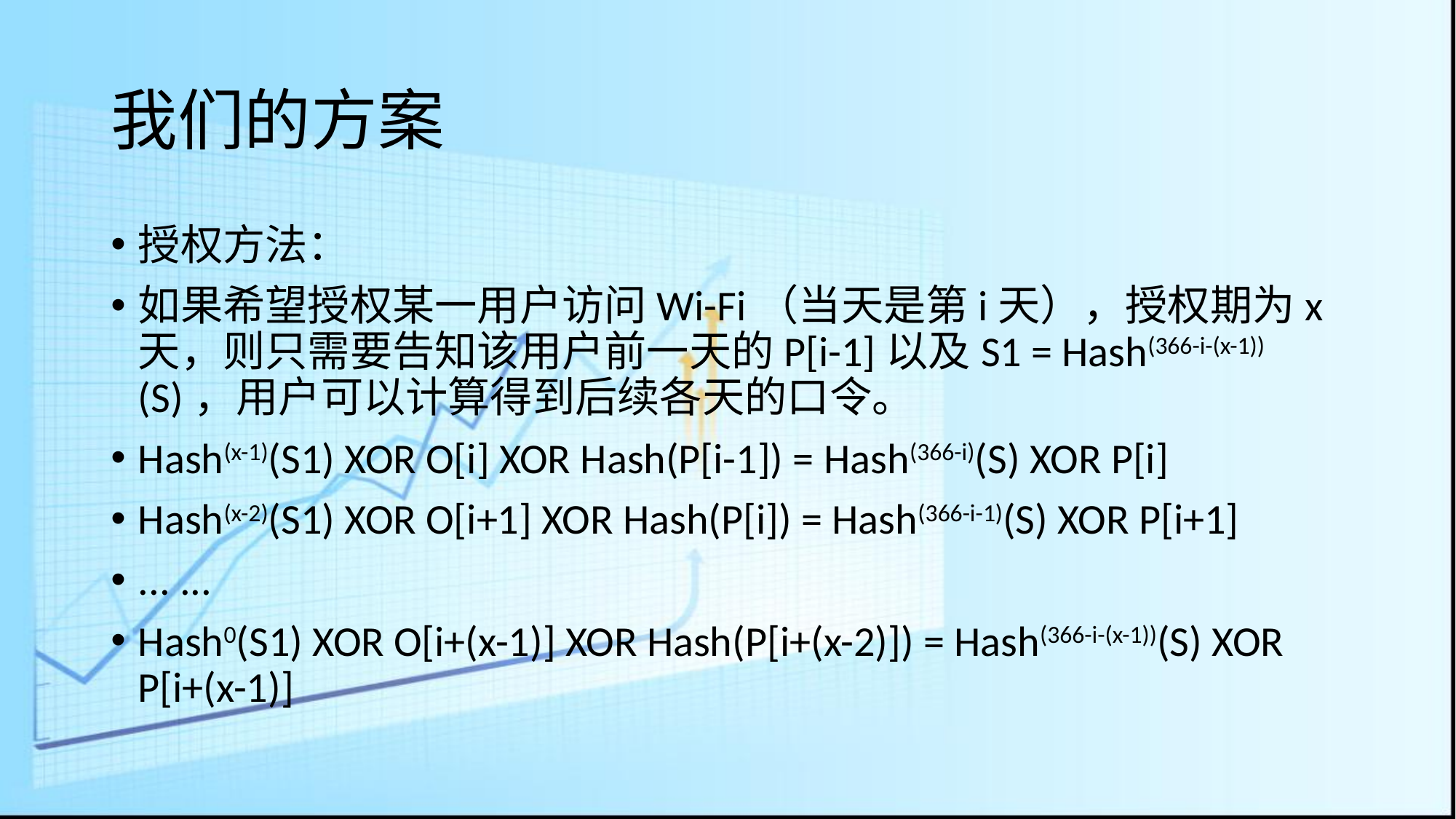

# 我们的方案
授权方法：
如果希望授权某一用户访问Wi-Fi（当天是第i天），授权期为x天，则只需要告知该用户前一天的P[i-1]以及S1 = Hash(366-i-(x-1))(S)，用户可以计算得到后续各天的口令。
Hash(x-1)(S1) XOR O[i] XOR Hash(P[i-1]) = Hash(366-i)(S) XOR P[i]
Hash(x-2)(S1) XOR O[i+1] XOR Hash(P[i]) = Hash(366-i-1)(S) XOR P[i+1]
... ...
Hash0(S1) XOR O[i+(x-1)] XOR Hash(P[i+(x-2)]) = Hash(366-i-(x-1))(S) XOR P[i+(x-1)]